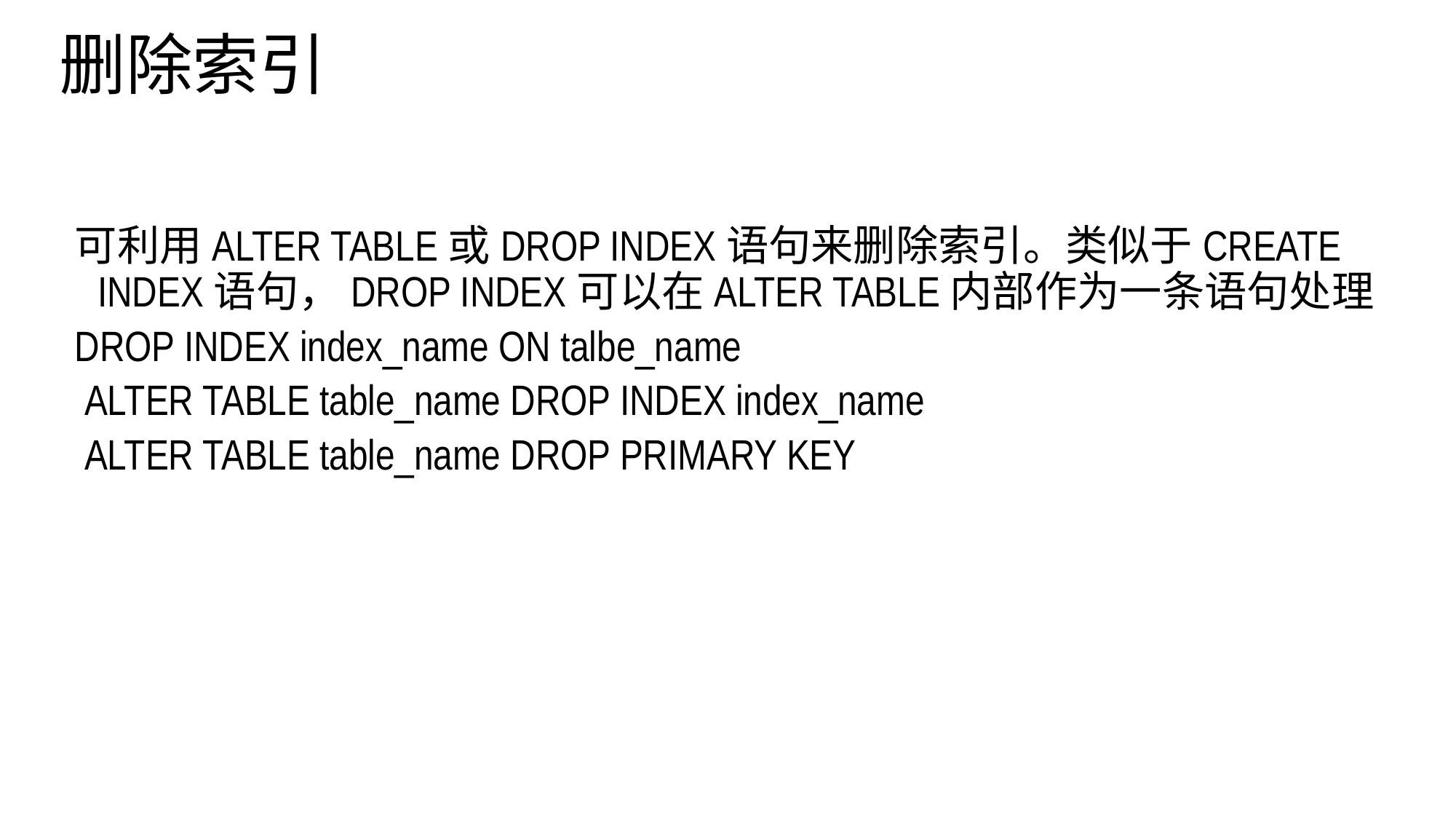

删除索引

可利用ALTER TABLE或DROP INDEX语句来删除索引。类似于CREATE INDEX语句，DROP INDEX可以在ALTER TABLE内部作为一条语句处理
DROP INDEX index_name ON talbe_name
 ALTER TABLE table_name DROP INDEX index_name
 ALTER TABLE table_name DROP PRIMARY KEY